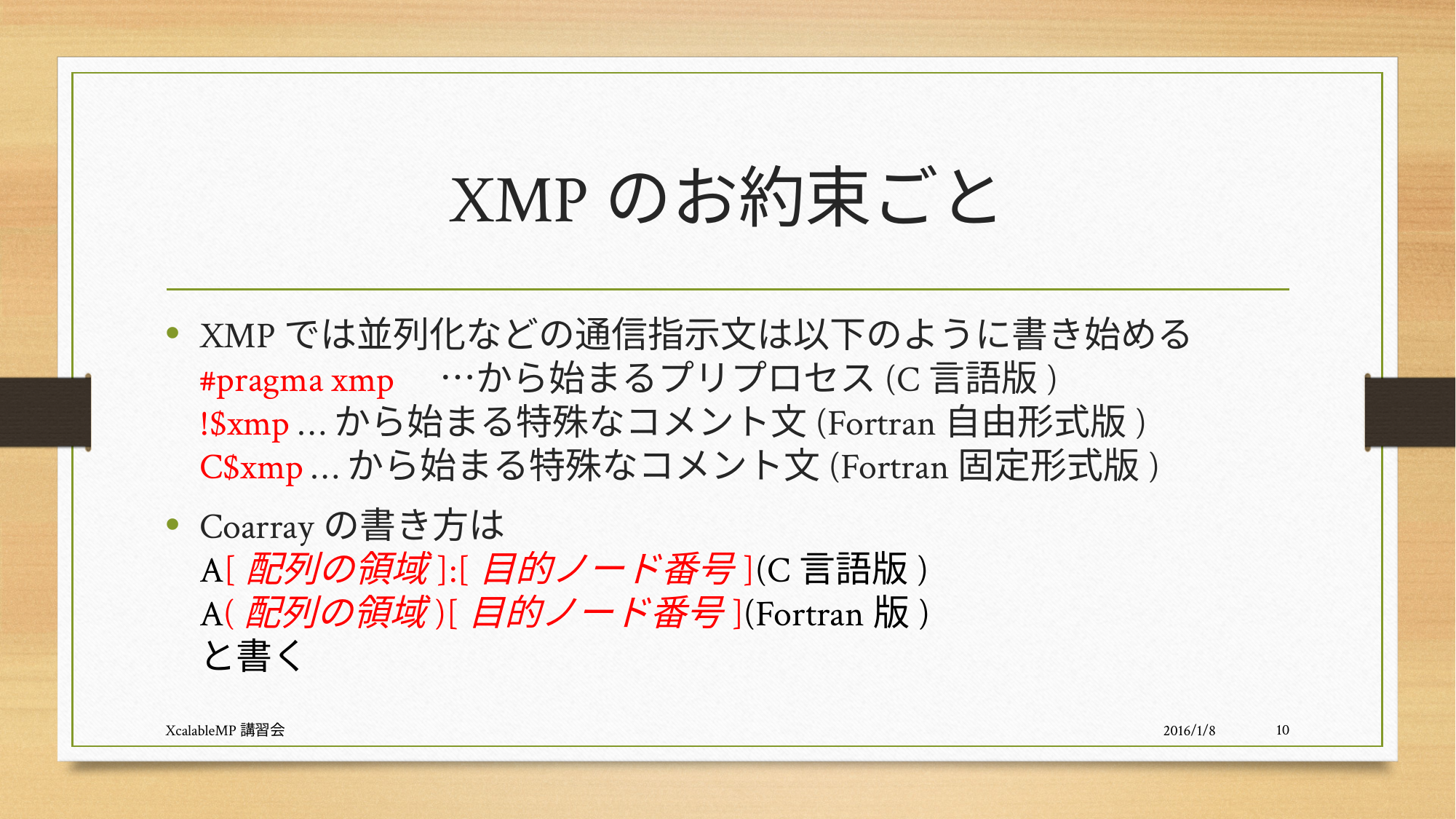

# XMPのお約束ごと
XMPでは並列化などの通信指示文は以下のように書き始める
#pragma xmp　…から始まるプリプロセス(C言語版)
!$xmp …から始まる特殊なコメント文(Fortran自由形式版)
C$xmp …から始まる特殊なコメント文(Fortran固定形式版)
Coarrayの書き方は
A[配列の領域]:[目的ノード番号](C言語版)
A(配列の領域)[目的ノード番号](Fortran版)
と書く
XcalableMP講習会
2016/1/8
10